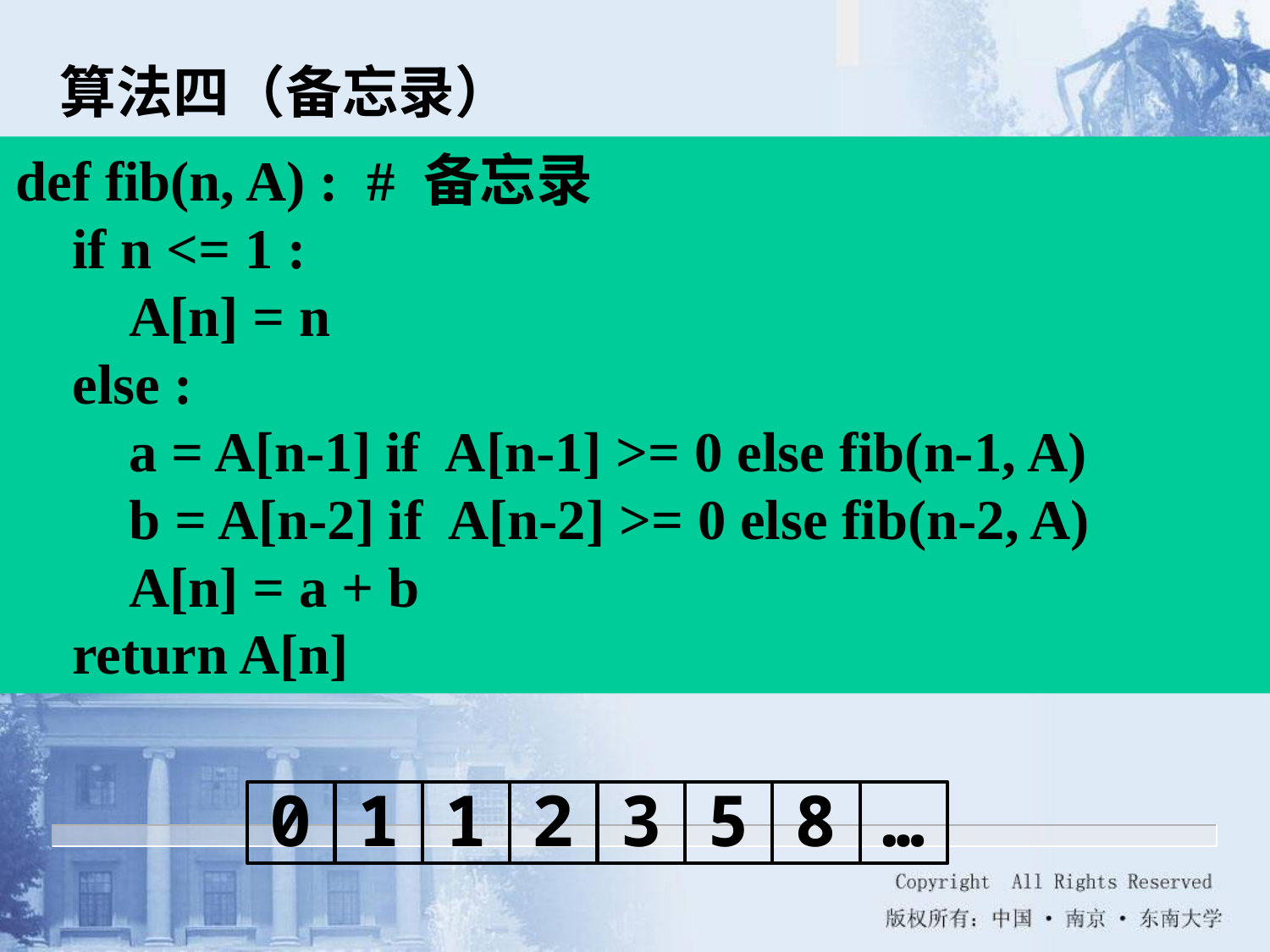

算法四（备忘录）
def fib(n, A) :  # 备忘录
    if n <= 1 :
        A[n] = n
    else :
        a = A[n-1] if  A[n-1] >= 0 else fib(n-1, A)
        b = A[n-2] if  A[n-2] >= 0 else fib(n-2, A)
        A[n] = a + b
    return A[n]
1
2
5
…
0
1
3
8